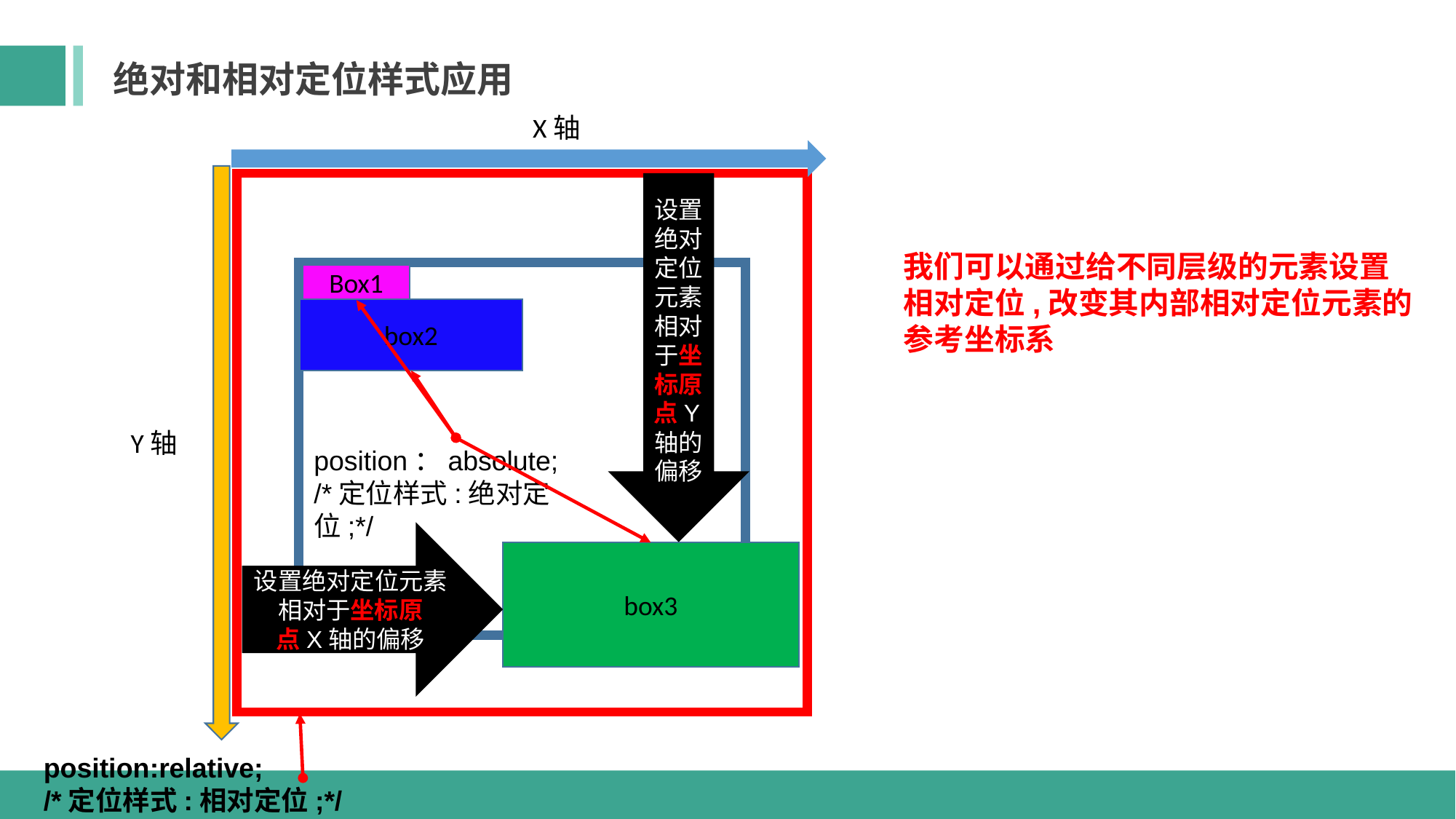

绝对和相对定位样式应用
X轴

设置绝对定位元素相对于坐标原
点Y轴的偏移

我们可以通过给不同层级的元素设置相对定位,改变其内部相对定位元素的参考坐标系

Box1
box2
box3
Y轴
position：absolute;
/*定位样式:绝对定位;*/
设置绝对定位元素相对于坐标原
点X轴的偏移
position:relative;
/*定位样式:相对定位;*/